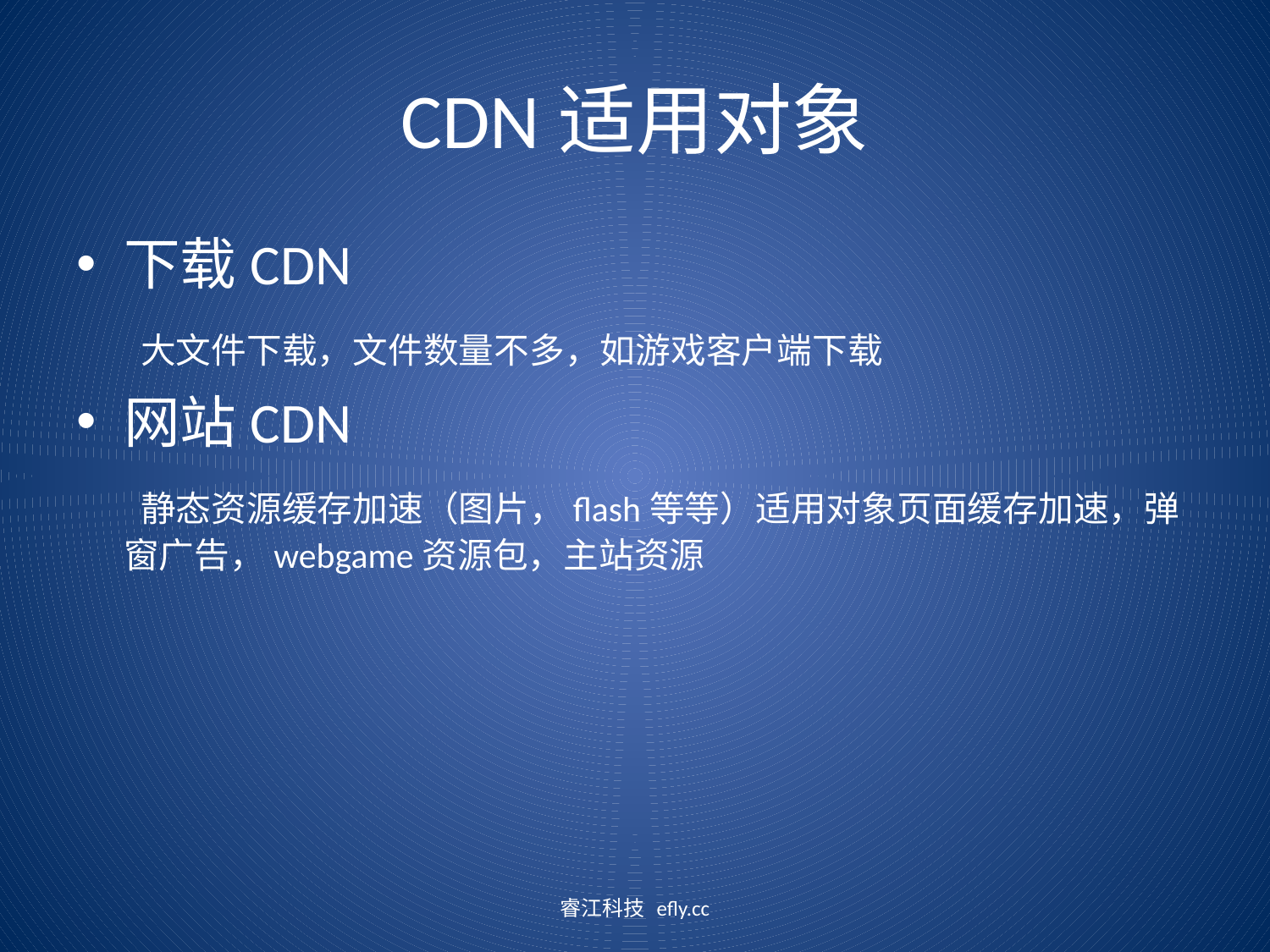

# CDN适用对象
下载CDN
    大文件下载，文件数量不多，如游戏客户端下载
网站CDN
    静态资源缓存加速（图片，flash等等）适用对象页面缓存加速，弹窗广告，webgame资源包，主站资源
睿江科技 efly.cc